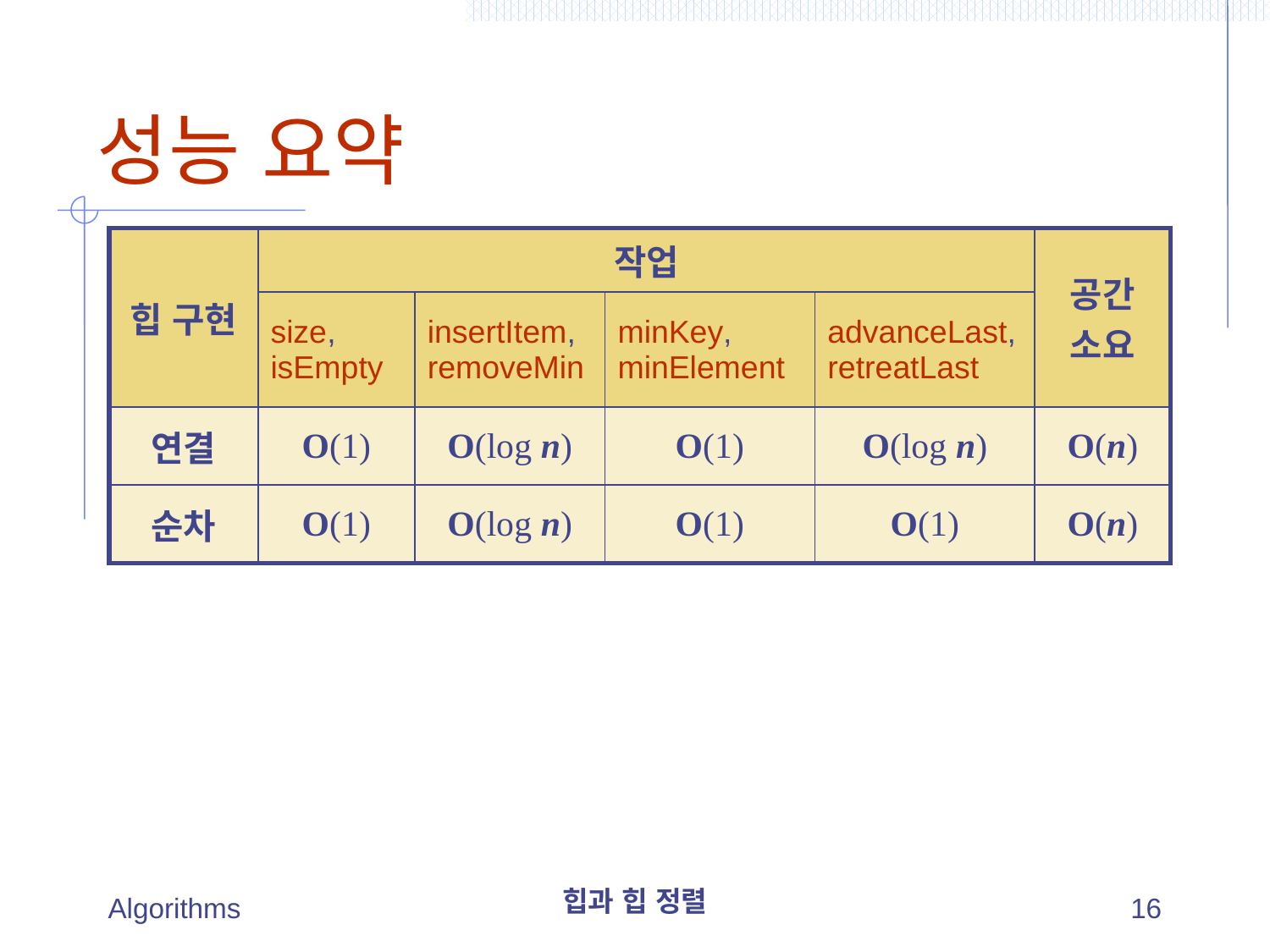

# 성능 요약
| 힙 구현 | 작업 |  |  |  | 공간 소요 |
| --- | --- | --- | --- | --- | --- |
|  | size, isEmpty | insertItem, removeMin | minKey, minElement | advanceLast, retreatLast |  |
| 연결 | O(1) | O(log n) | O(1) | O(log n) | O(n) |
| 순차 | O(1) | O(log n) | O(1) | O(1) | O(n) |
Algorithms
힙과 힙 정렬
16